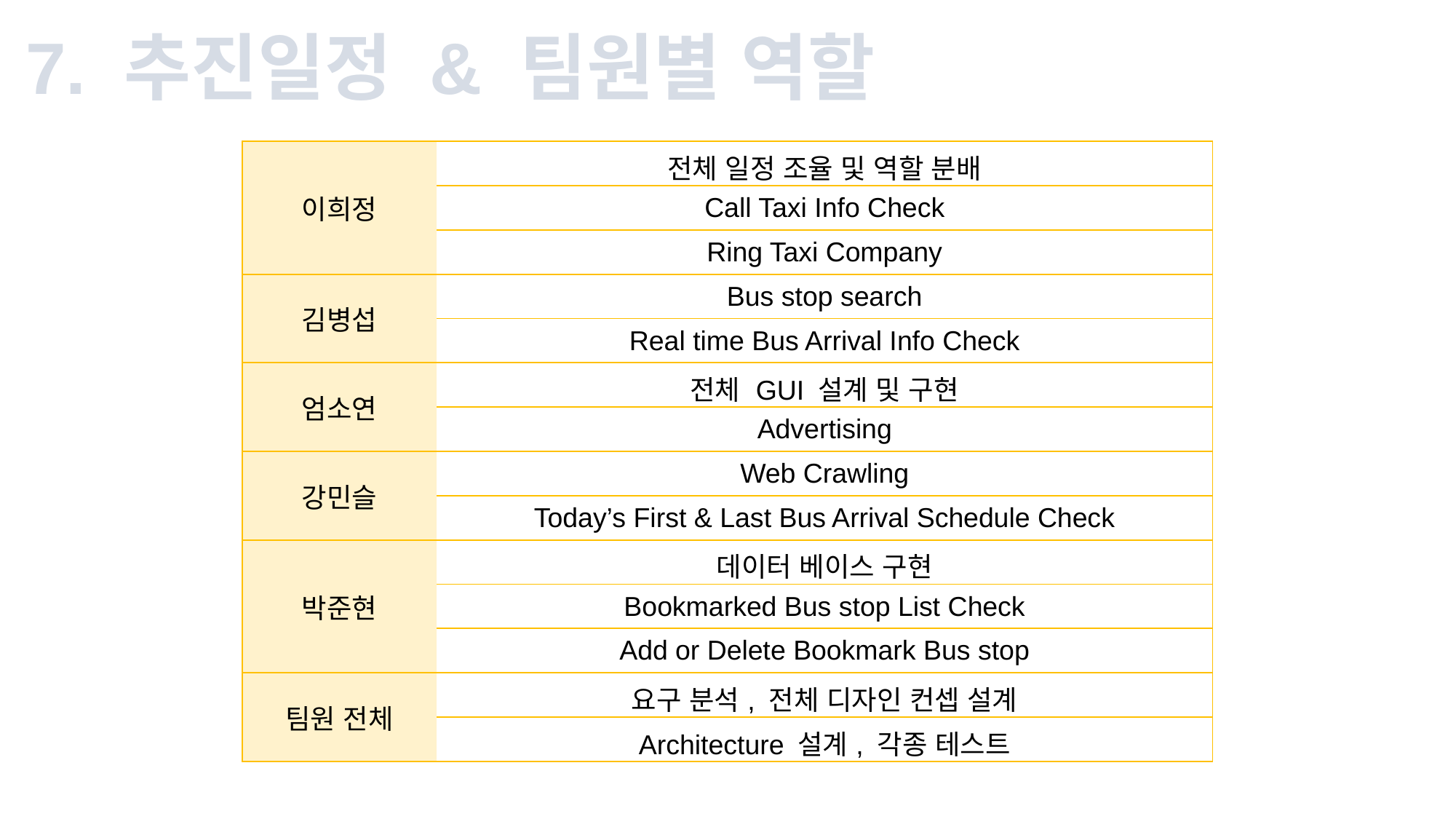

7. 추진일정 & 팀원별 역할
| 이희정 | 전체 일정 조율 및 역할 분배 |
| --- | --- |
|  | Call Taxi Info Check |
|  | Ring Taxi Company |
| 김병섭 | Bus stop search |
|  | Real time Bus Arrival Info Check |
| 엄소연 | 전체 GUI 설계 및 구현 |
|  | Advertising |
| 강민슬 | Web Crawling |
|  | Today’s First & Last Bus Arrival Schedule Check |
| 박준현 | 데이터 베이스 구현 |
|  | Bookmarked Bus stop List Check |
|  | Add or Delete Bookmark Bus stop |
| 팀원 전체 | 요구 분석, 전체 디자인 컨셉 설계 |
|  | Architecture 설계, 각종 테스트 |